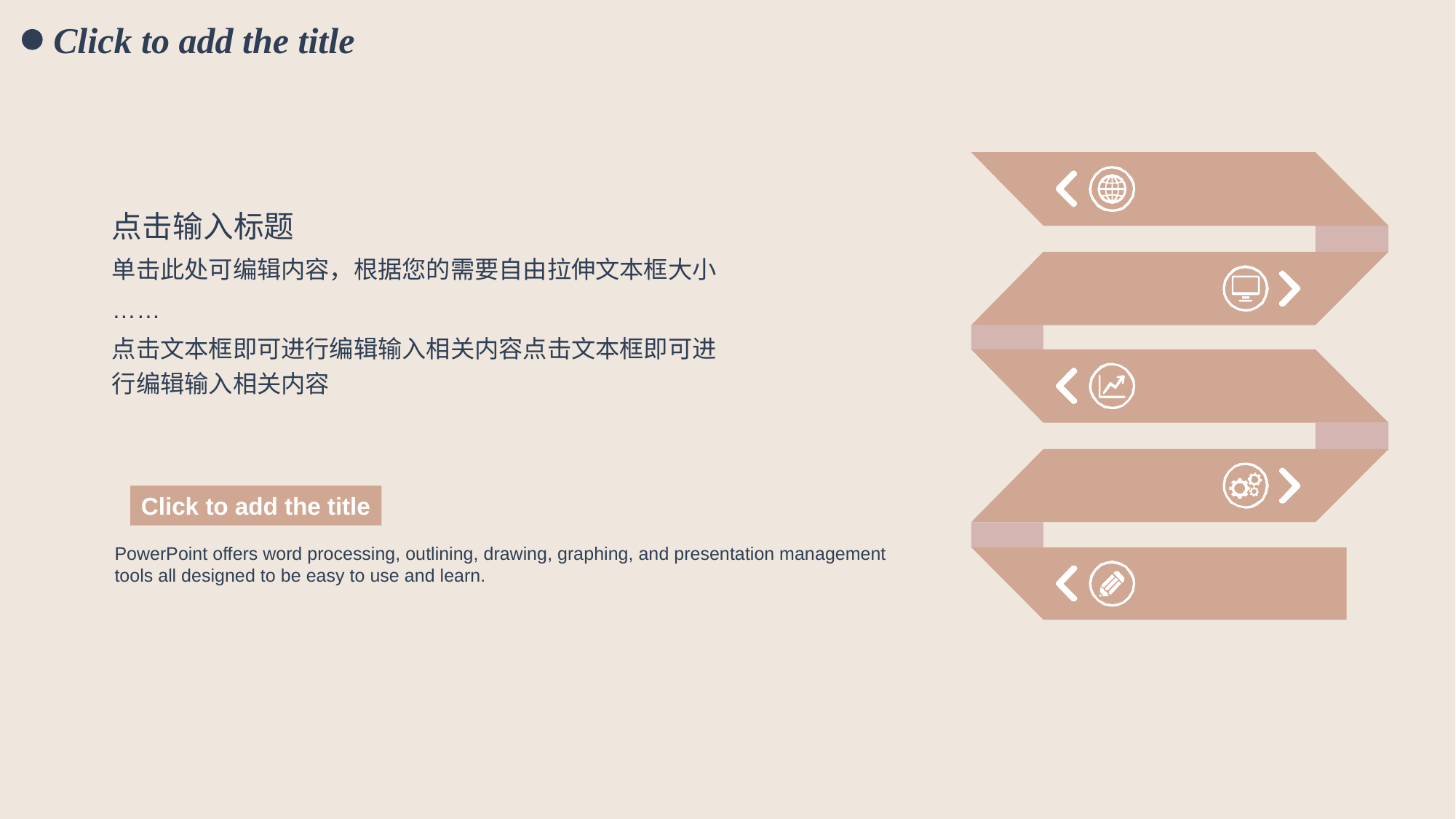

Click to add the title

点击输入标题
单击此处可编辑内容，根据您的需要自由拉伸文本框大小
……
点击文本框即可进行编辑输入相关内容点击文本框即可进行编辑输入相关内容
Click to add the title
PowerPoint offers word processing, outlining, drawing, graphing, and presentation management tools all designed to be easy to use and learn.